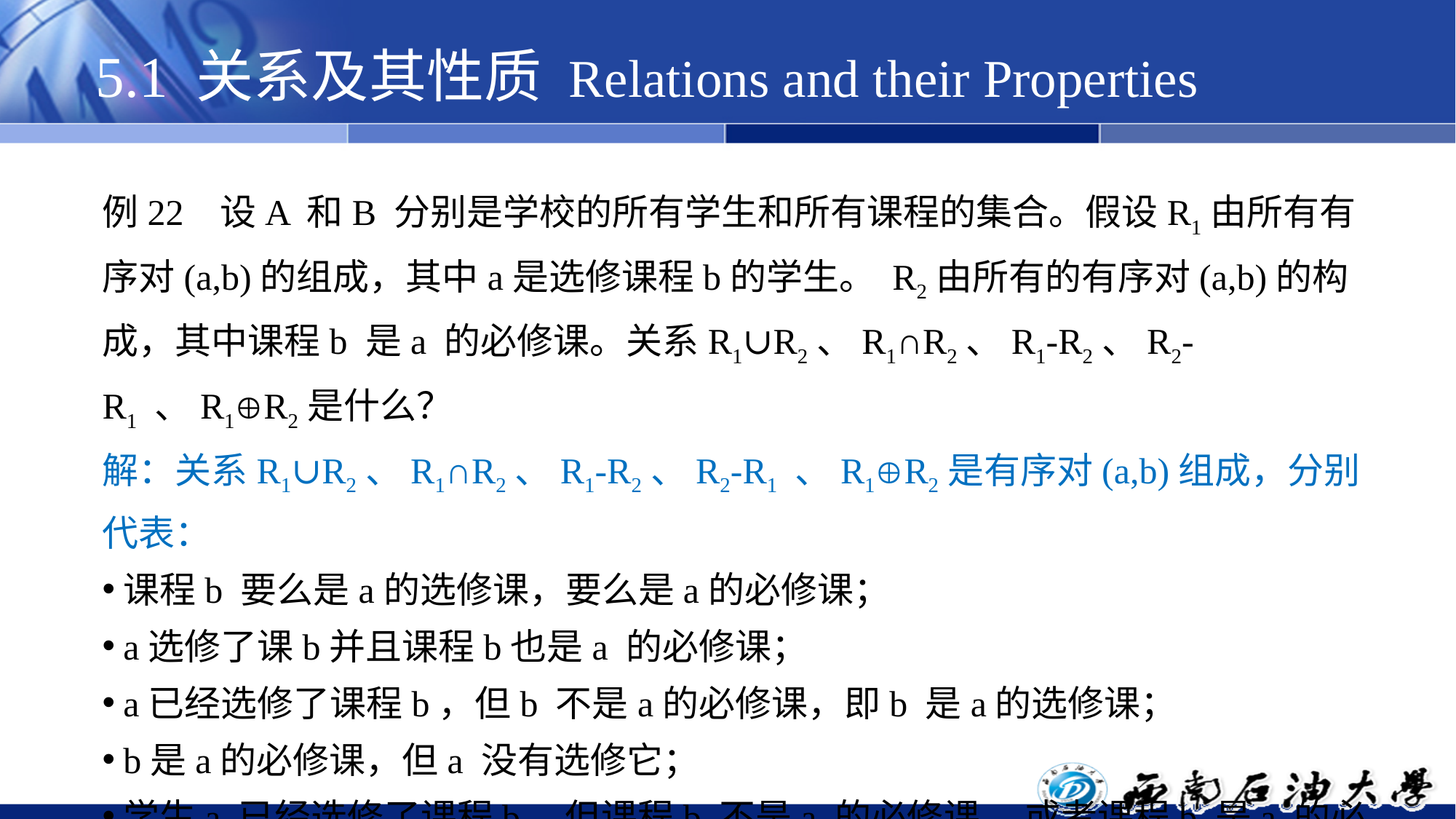

# 5.1 关系及其性质 Relations and their Properties
例22   设A 和B 分别是学校的所有学生和所有课程的集合。假设R1由所有有序对(a,b)的组成，其中a是选修课程b的学生。 R2由所有的有序对(a,b)的构成，其中课程b 是a 的必修课。关系R1∪R2、R1∩R2、R1-R2、R2-R1 、R1⊕R2是什么？
解：关系R1∪R2、R1∩R2、R1-R2、R2-R1 、R1⊕R2是有序对(a,b)组成，分别代表：
课程b 要么是a的选修课，要么是a的必修课；
a选修了课b并且课程b也是a 的必修课；
a已经选修了课程b，但b 不是a的必修课，即b 是a的选修课；
b是a的必修课，但a 没有选修它；
学生a 已经选修了课程b，但课程b 不是a 的必修课， 或者课程b 是a 的必修课， 但是a 没有选修它。